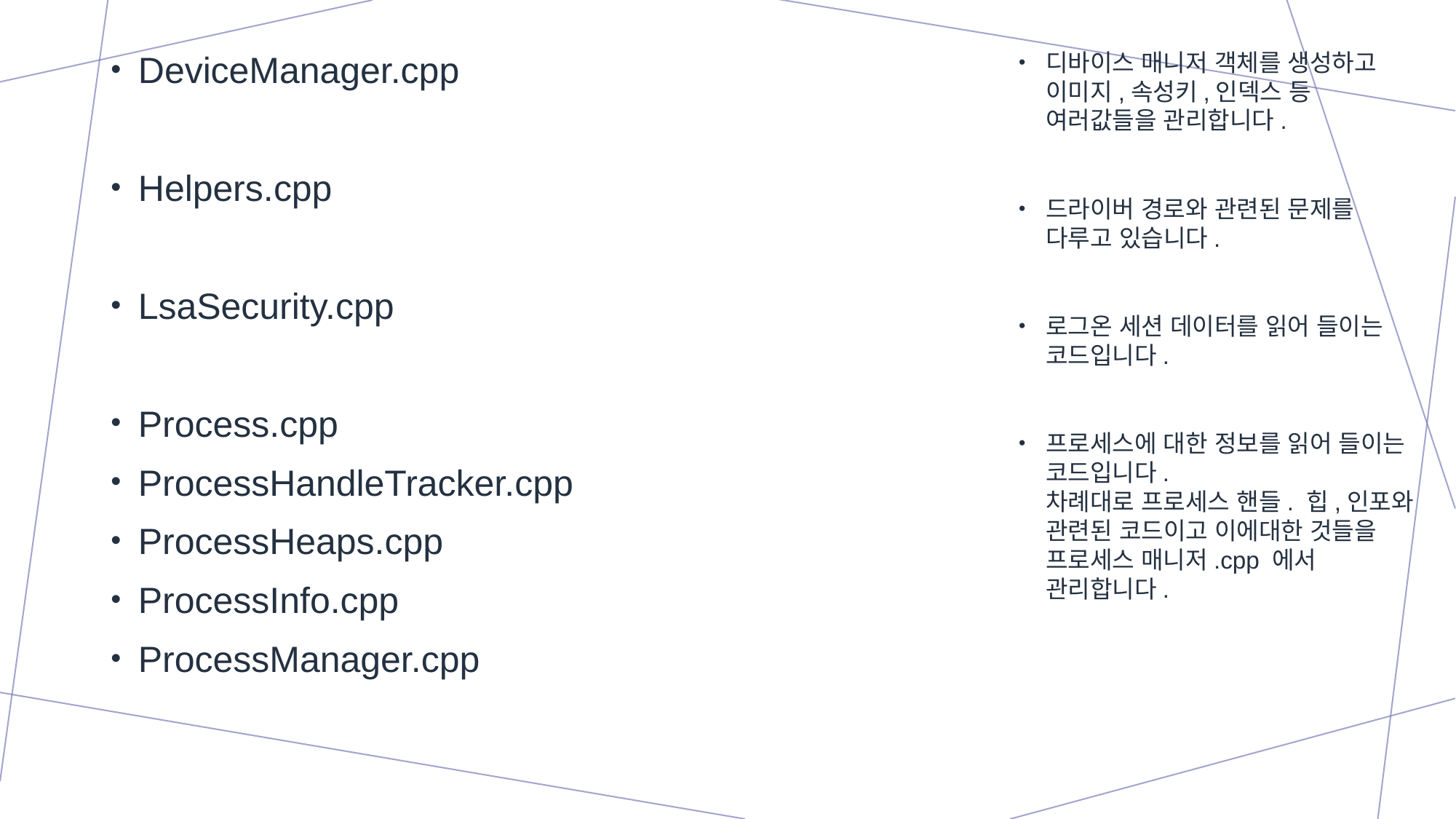

DeviceManager.cpp

Helpers.cpp

LsaSecurity.cpp

Process.cpp
ProcessHandleTracker.cpp
ProcessHeaps.cpp
ProcessInfo.cpp
ProcessManager.cpp

디바이스 매니저 객체를 생성하고 이미지,속성키,인덱스 등 여러값들을 관리합니다.

드라이버 경로와 관련된 문제를 다루고 있습니다.

로그온 세션 데이터를 읽어 들이는 코드입니다.

프로세스에 대한 정보를 읽어 들이는 코드입니다.
차례대로 프로세스 핸들. 힙,인포와 관련된 코드이고 이에대한 것들을
프로세스 매니저.cpp 에서 관리합니다.